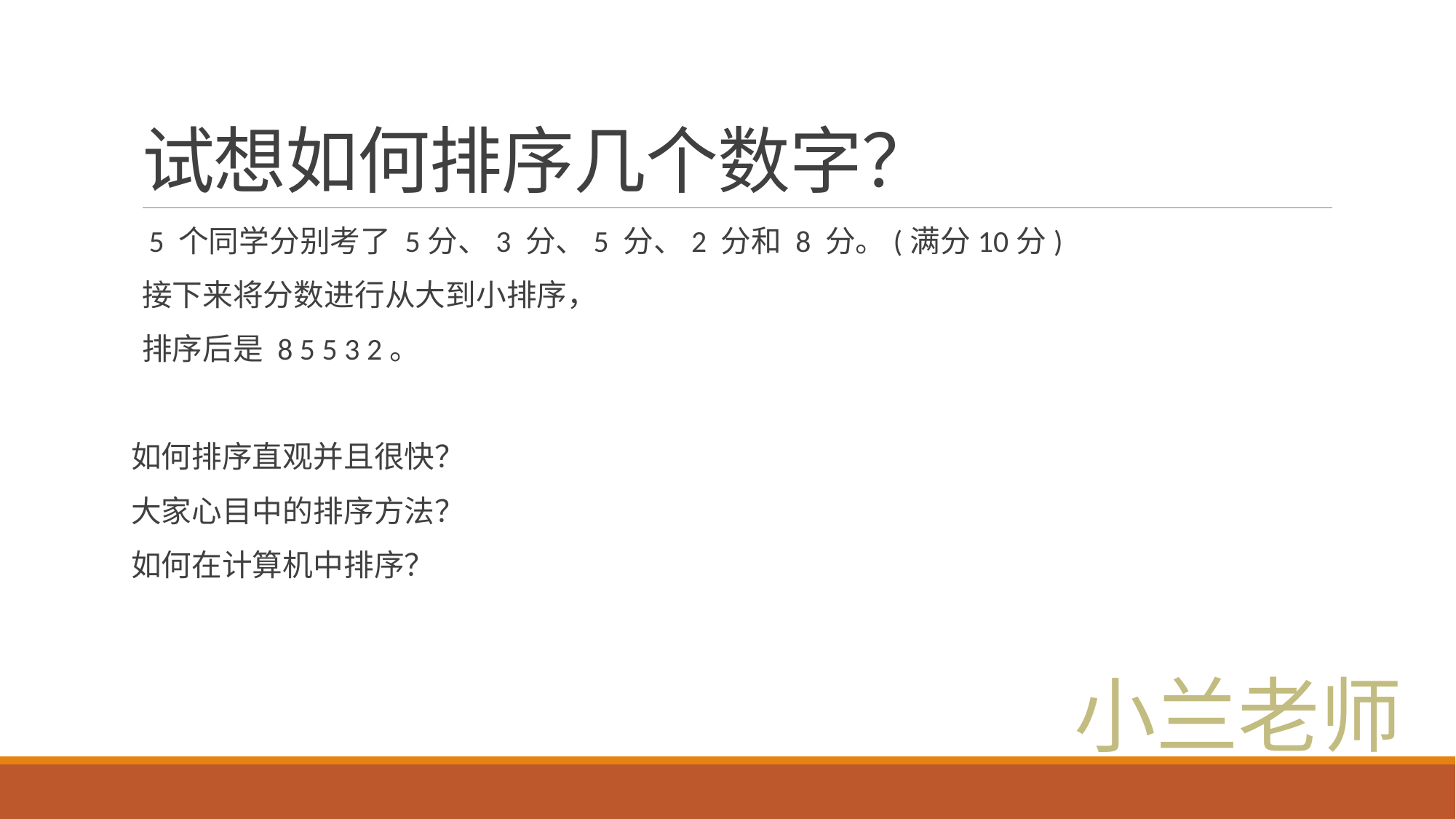

# 试想如何排序几个数字？
 5 个同学分别考了 5分、3 分、5 分、2 分和 8 分。(满分10分)
接下来将分数进行从大到小排序，
排序后是 8 5 5 3 2。

如何排序直观并且很快？
大家心目中的排序方法？
如何在计算机中排序？